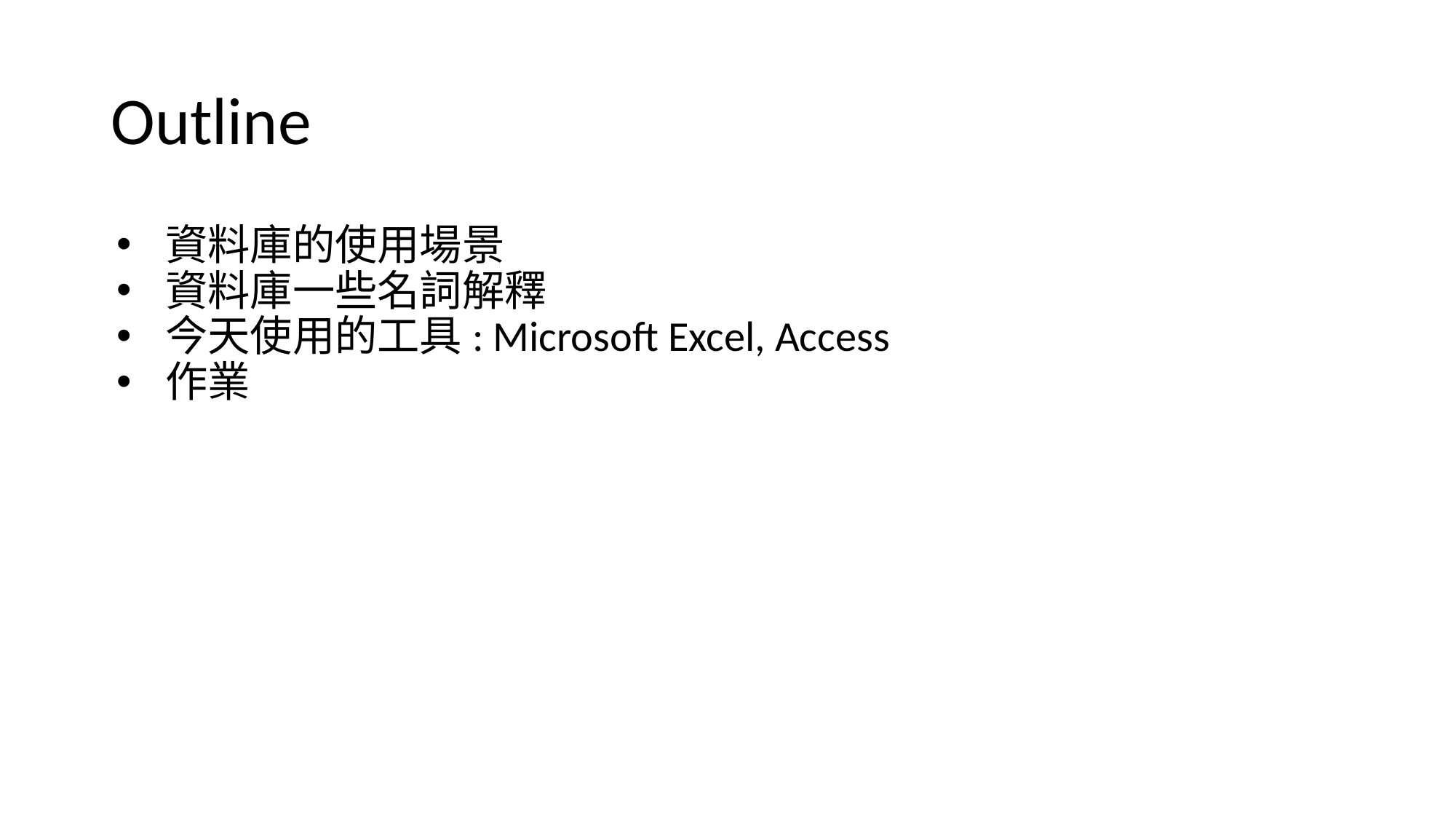

# Outline
資料庫的使用場景
資料庫一些名詞解釋
今天使用的工具: Microsoft Excel, Access
作業